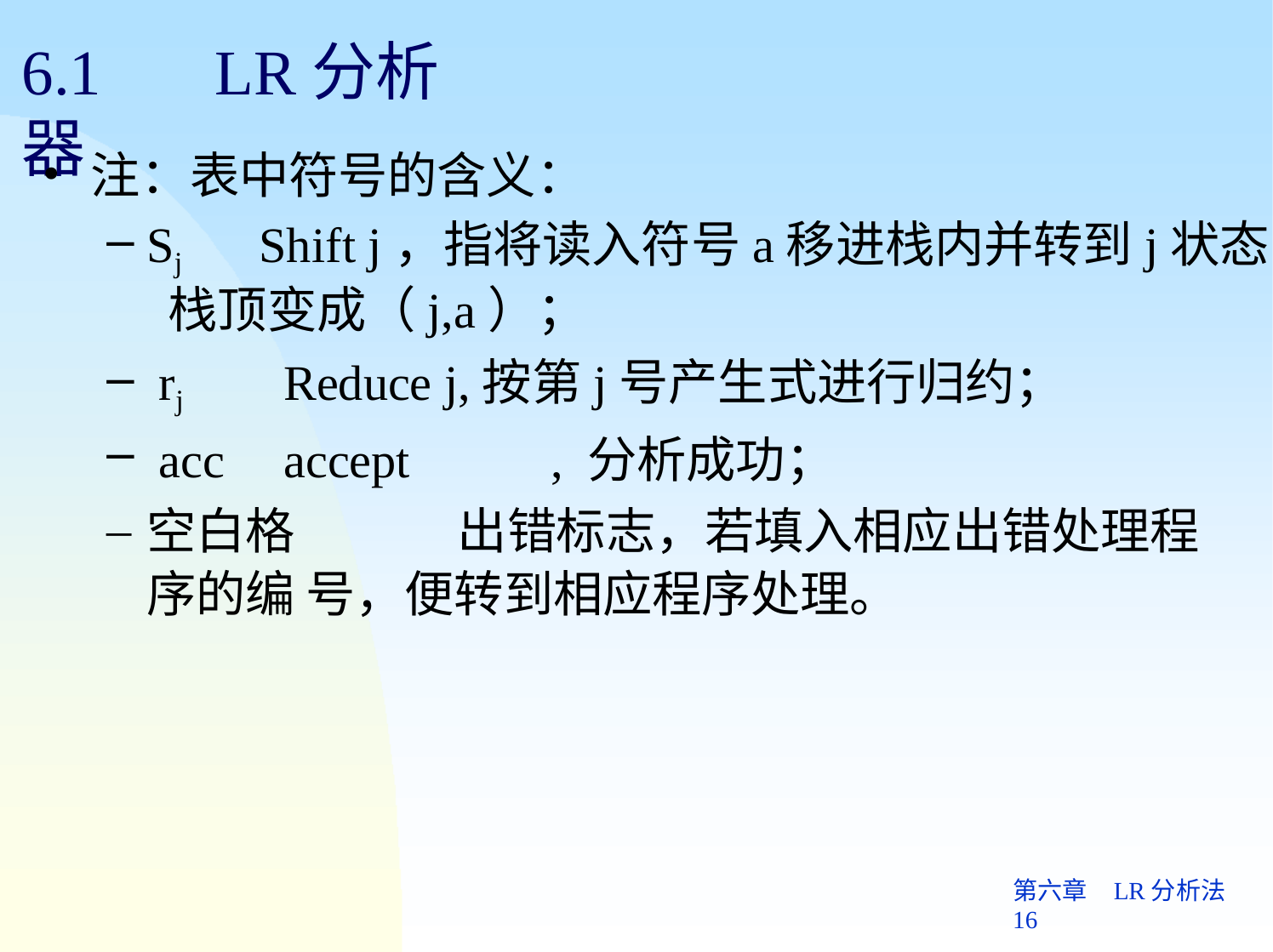

# 6.1	LR分析器
注：表中符号的含义：
Sj	Shift j，指将读入符号a移进栈内并转到j状态，  栈顶变成（j,a）；
rj	Reduce j,按第j号产生式进行归约；
acc	accept	, 分析成功；
空白格	出错标志，若填入相应出错处理程序的编 号，便转到相应程序处理。

第六章	LR分析法 16